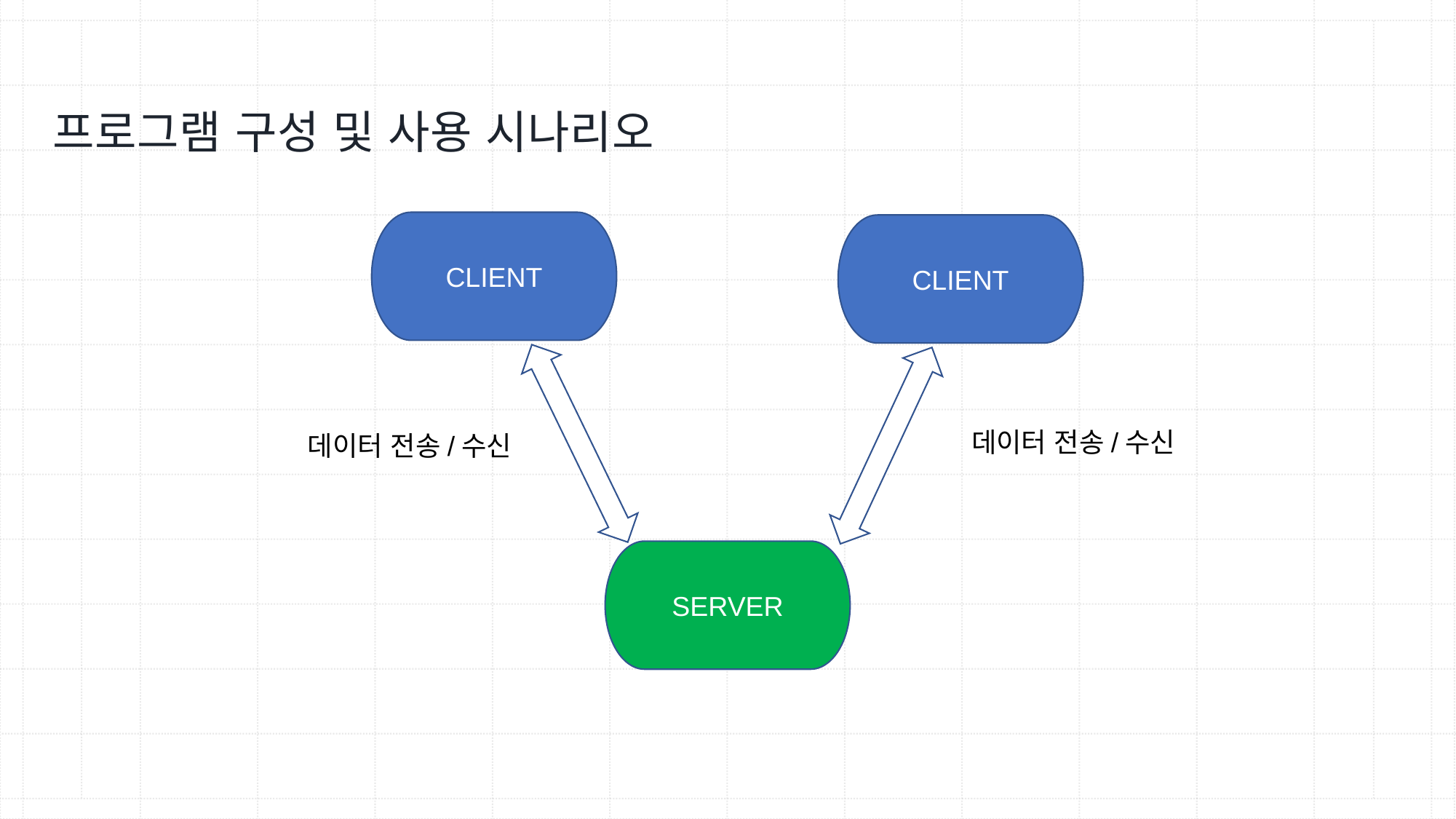

프로그램 구성 및 사용 시나리오
CLIENT
CLIENT

데이터 전송/수신
데이터 전송/수신
SERVER